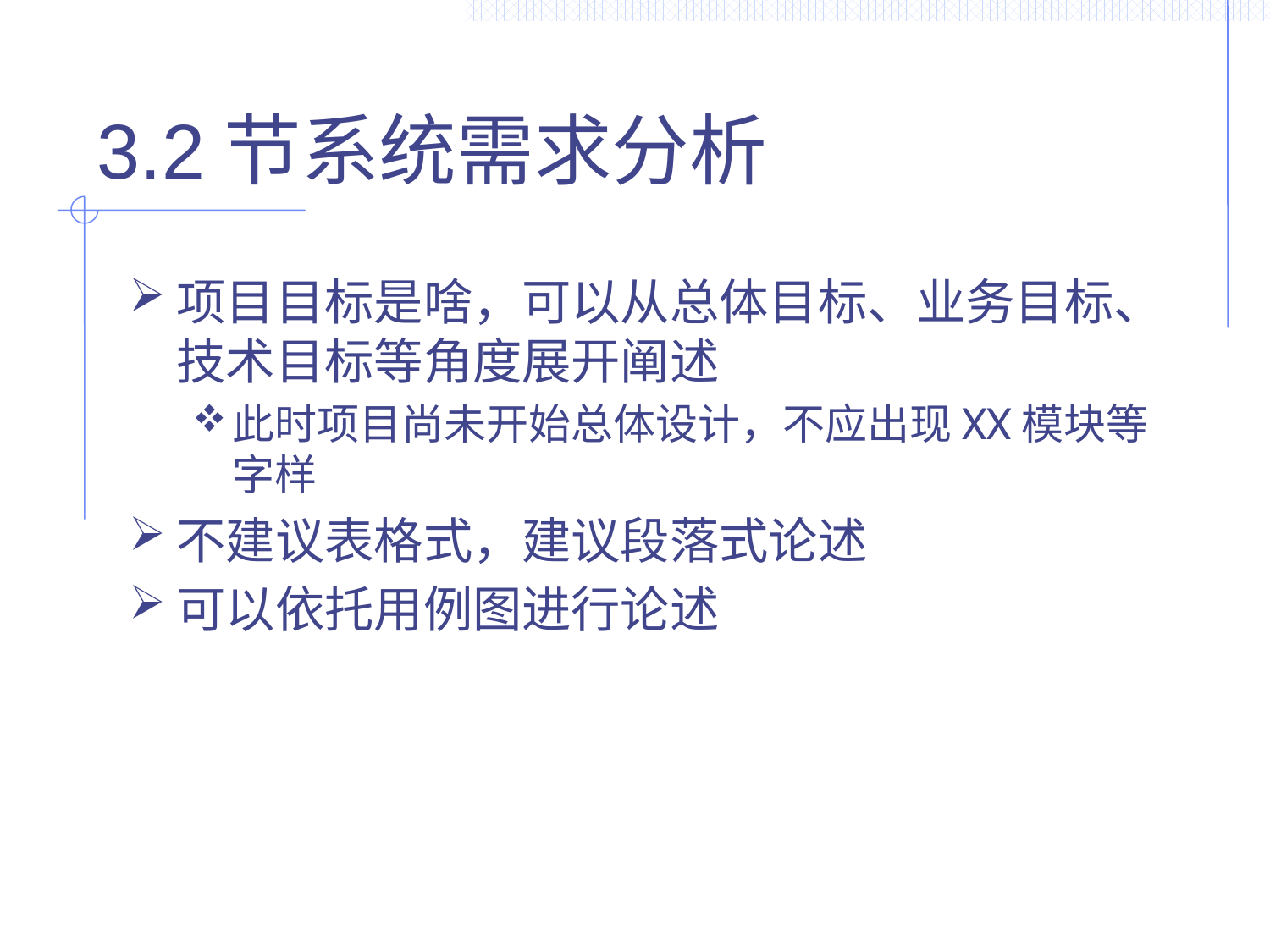

# 3.2节系统需求分析
项目目标是啥，可以从总体目标、业务目标、技术目标等角度展开阐述
此时项目尚未开始总体设计，不应出现XX模块等字样
不建议表格式，建议段落式论述
可以依托用例图进行论述